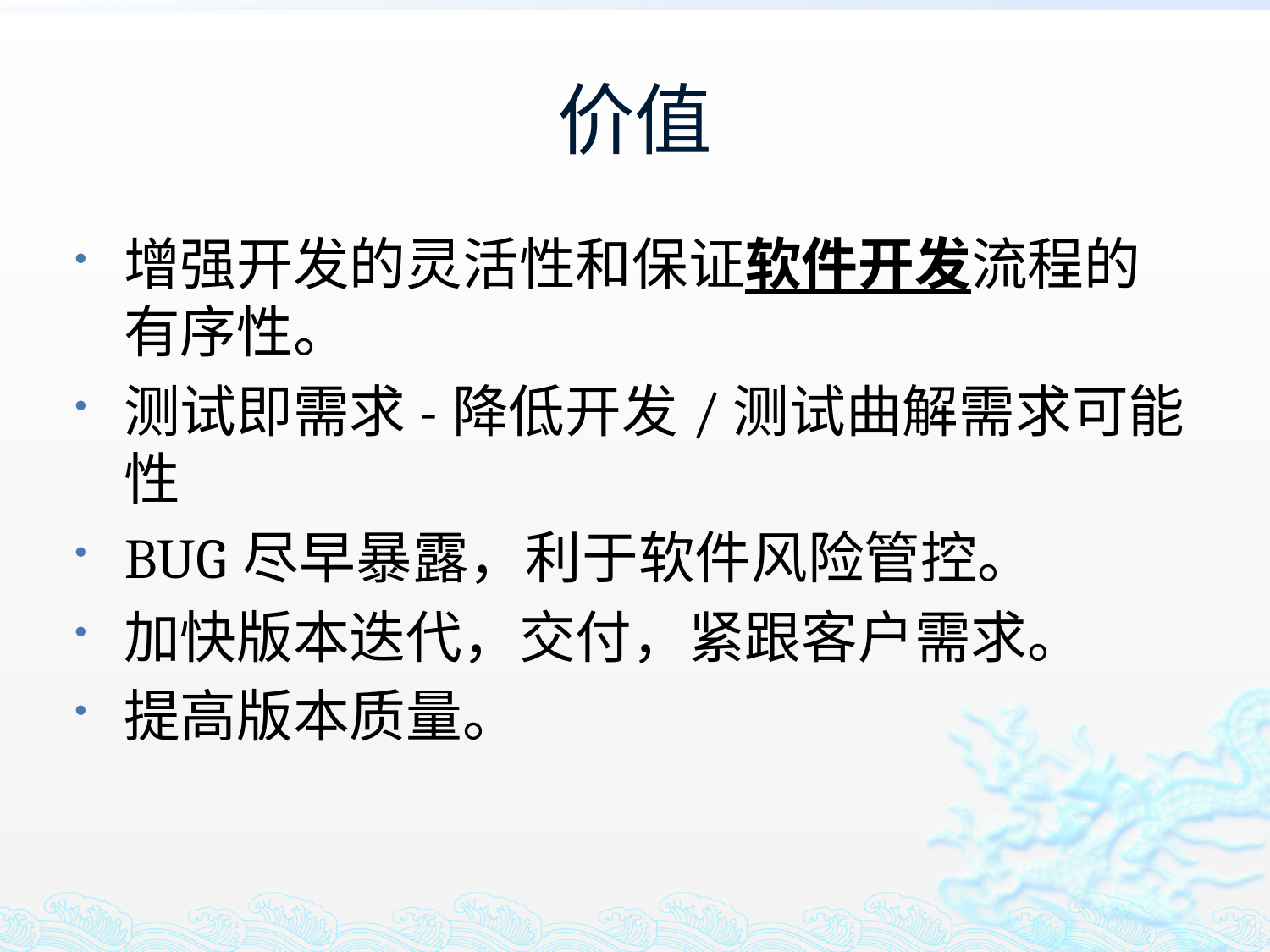

# 价值
增强开发的灵活性和保证软件开发流程的有序性。
测试即需求-降低开发/测试曲解需求可能性
BUG尽早暴露，利于软件风险管控。
加快版本迭代，交付，紧跟客户需求。
提高版本质量。